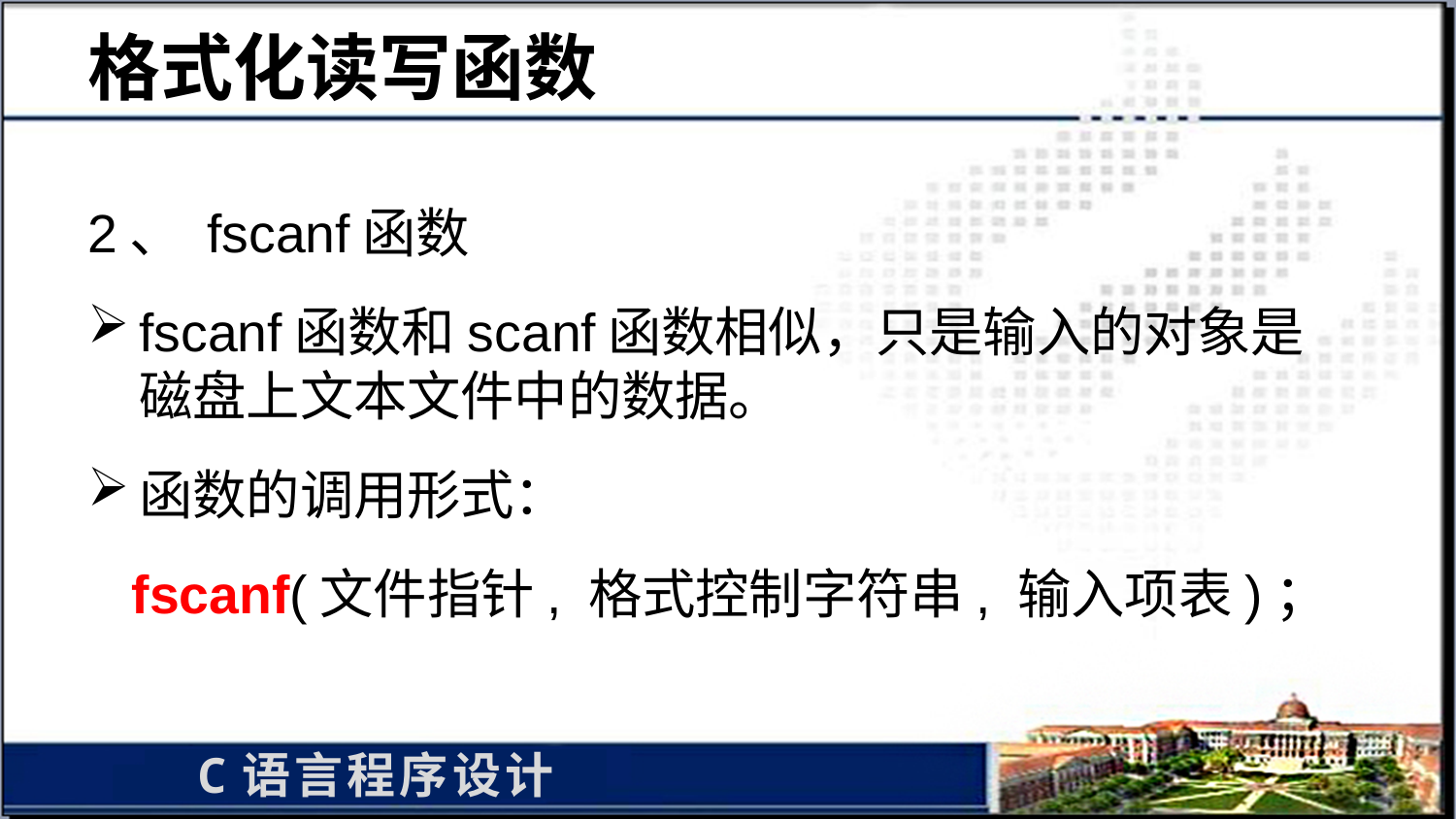

# 格式化读写函数
2、 fscanf函数
fscanf函数和scanf函数相似，只是输入的对象是磁盘上文本文件中的数据。
函数的调用形式：
   fscanf(文件指针, 格式控制字符串, 输入项表)；